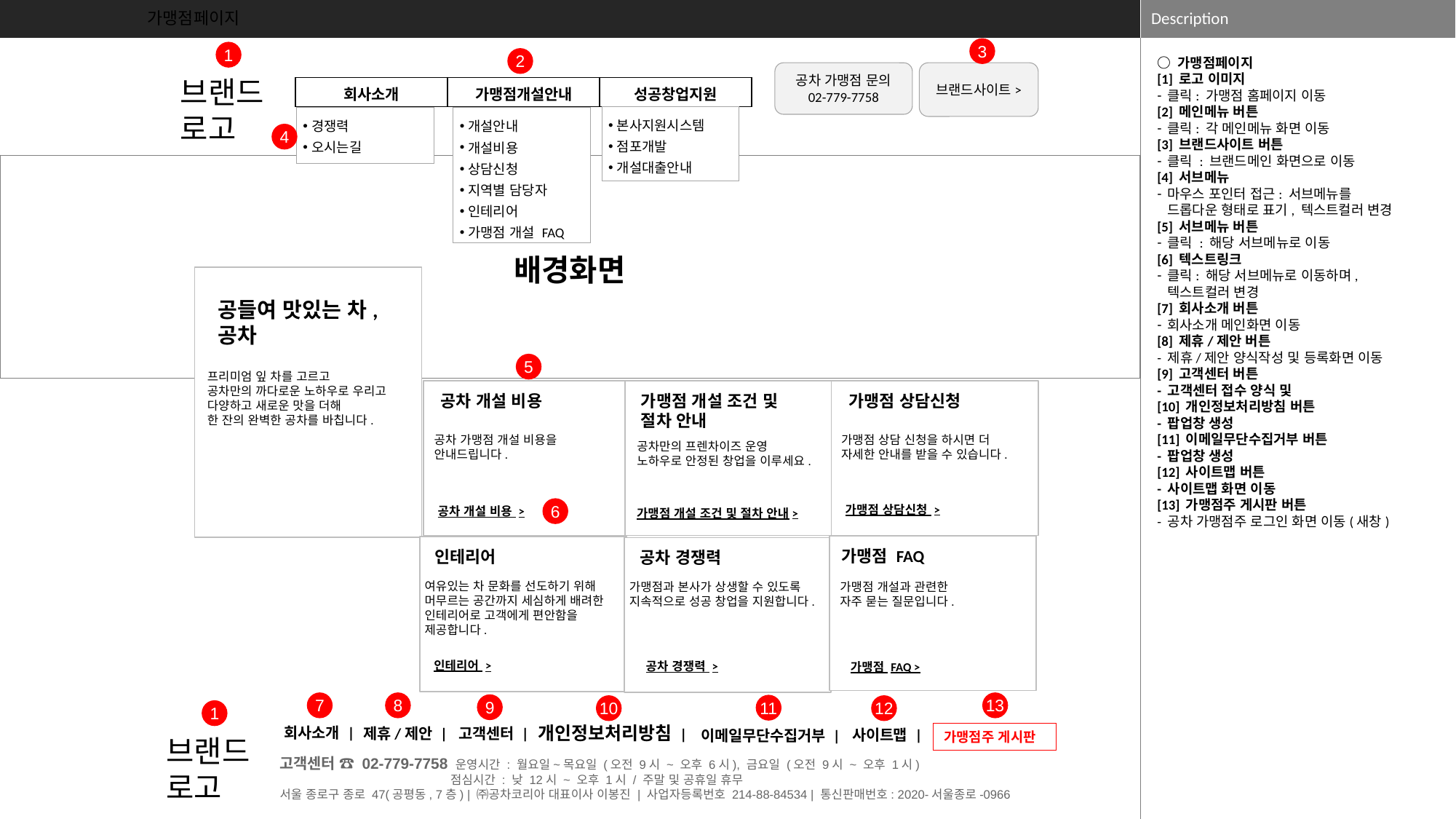

가맹점페이지

○ 가맹점페이지
[1] 로고 이미지
클릭: 가맹점 홈페이지 이동
[2] 메인메뉴 버튼
클릭: 각 메인메뉴 화면 이동
[3] 브랜드사이트 버튼
클릭 : 브랜드메인 화면으로 이동
[4] 서브메뉴
마우스 포인터 접근: 서브메뉴를 드롭다운 형태로 표기, 텍스트컬러 변경
[5] 서브메뉴 버튼
클릭 : 해당 서브메뉴로 이동
[6] 텍스트링크
클릭: 해당 서브메뉴로 이동하며, 텍스트컬러 변경
[7] 회사소개 버튼
회사소개 메인화면 이동
[8] 제휴/제안 버튼
- 제휴/제안 양식작성 및 등록화면 이동
[9] 고객센터 버튼
- 고객센터 접수 양식 및
[10] 개인정보처리방침 버튼
- 팝업창 생성
[11] 이메일무단수집거부 버튼
- 팝업창 생성
[12] 사이트맵 버튼
- 사이트맵 화면 이동
[13] 가맹점주 게시판 버튼
- 공차 가맹점주 로그인 화면 이동(새창)

3
1
2
공차 가맹점 문의
02-779-7758
브랜드사이트>
브랜드로고
| 회사소개 | 가맹점개설안내 | 성공창업지원 |
| --- | --- | --- |
본사지원시스템
점포개발
개설대출안내

경쟁력
오시는길

개설안내
개설비용
상담신청
지역별 담당자
인테리어
가맹점 개설 FAQ

4
| 배경화면 |
| --- |

공들여 맛있는 차,
공차
5
프리미엄 잎 차를 고르고
공차만의 까다로운 노하우로 우리고 다양하고 새로운 맛을 더해
한 잔의 완벽한 공차를 바칩니다.

가맹점 개설 조건 및
절차 안내
공차 개설 비용
가맹점 상담신청
공차 가맹점 개설 비용을
안내드립니다.
가맹점 상담 신청을 하시면 더
자세한 안내를 받을 수 있습니다.
공차만의 프렌차이즈 운영
노하우로 안정된 창업을 이루세요.
가맹점 상담신청 >
6
공차 개설 비용 >
가맹점 개설 조건 및 절차 안내>

가맹점 FAQ
인테리어
공차 경쟁력
여유있는 차 문화를 선도하기 위해 머무르는 공간까지 세심하게 배려한 인테리어로 고객에게 편안함을
제공합니다.
가맹점과 본사가 상생할 수 있도록
지속적으로 성공 창업을 지원합니다.
가맹점 개설과 관련한
자주 묻는 질문입니다.
인테리어 >
공차 경쟁력 >
가맹점 FAQ >
7
8
13
9
11
10
12
1
개인정보처리방침 |
회사소개 |
가맹점주 게시판
제휴/제안 |
고객센터 |
사이트맵 |
이메일무단수집거부 |
브랜드로고
고객센터 ☎ 02-779-7758 운영시간 : 월요일~목요일 (오전 9시 ~ 오후 6시), 금요일 (오전 9시 ~ 오후 1시)
	                 점심시간 : 낮 12시 ~ 오후 1시 / 주말 및 공휴일 휴무
서울 종로구 종로 47(공평동, 7층) | ㈜공차코리아 대표이사 이봉진 | 사업자등록번호 214-88-84534 | 통신판매번호: 2020-서울종로-0966